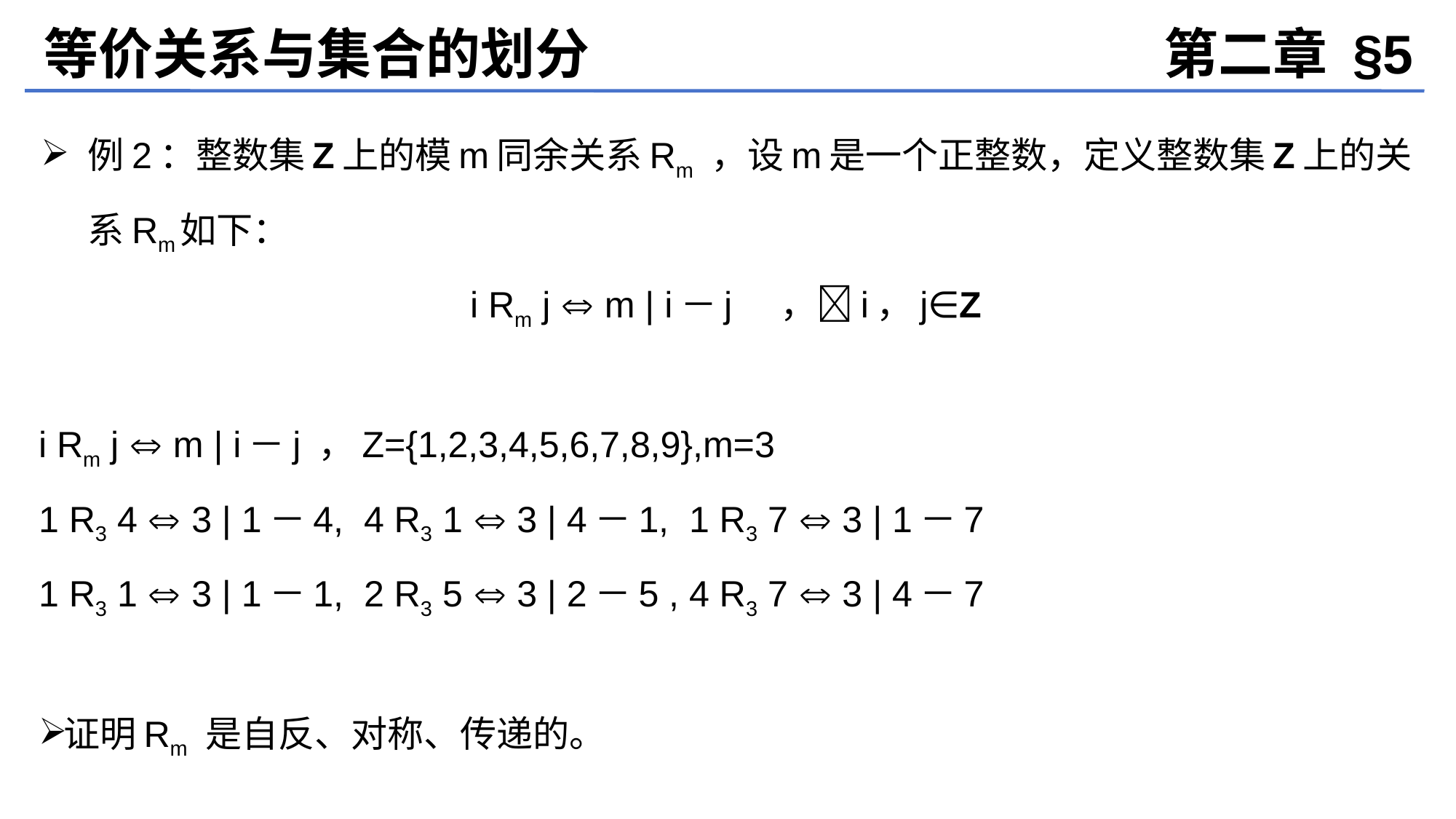

等价关系与集合的划分
第二章 §5
例2：整数集Z上的模m同余关系Rm ，设m是一个正整数，定义整数集Z上的关系Rm如下：
i Rm j ⇔ m | i－j    ，∀i，j∈Z

i Rm j ⇔ m | i－j ，Z={1,2,3,4,5,6,7,8,9},m=3
1 R3 4 ⇔ 3 | 1－4,  4 R3 1 ⇔ 3 | 4－1,  1 R3 7 ⇔ 3 | 1－7
1 R3 1 ⇔ 3 | 1－1,  2 R3 5 ⇔ 3 | 2－5 , 4 R3 7 ⇔ 3 | 4－7

证明Rm 是自反、对称、传递的。